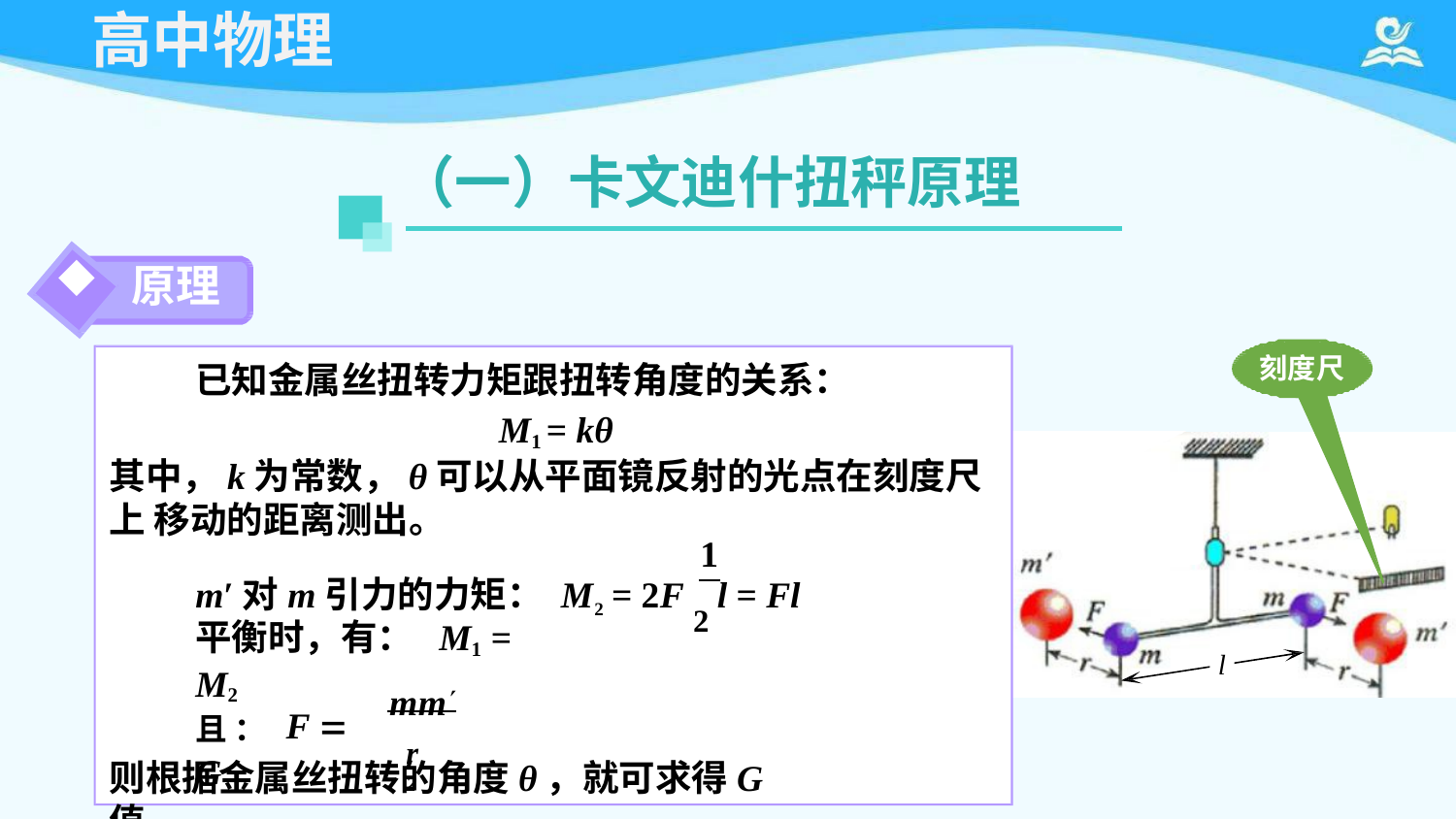

# 高中物理
（一）卡文迪什扭秤原理
原理

已知金属丝扭转力矩跟扭转角度的关系：
M1 = kθ
其中，k为常数，θ可以从平面镜反射的光点在刻度尺上 移动的距离测出。
刻度尺

1
mʹ对m引力的力矩：	M2 = 2F 2 l = Fl

平衡时，有： M1 = M2
l

mm′
且 ： F = G
r 2

则根据金属丝扭转的角度θ，就可求得G值。